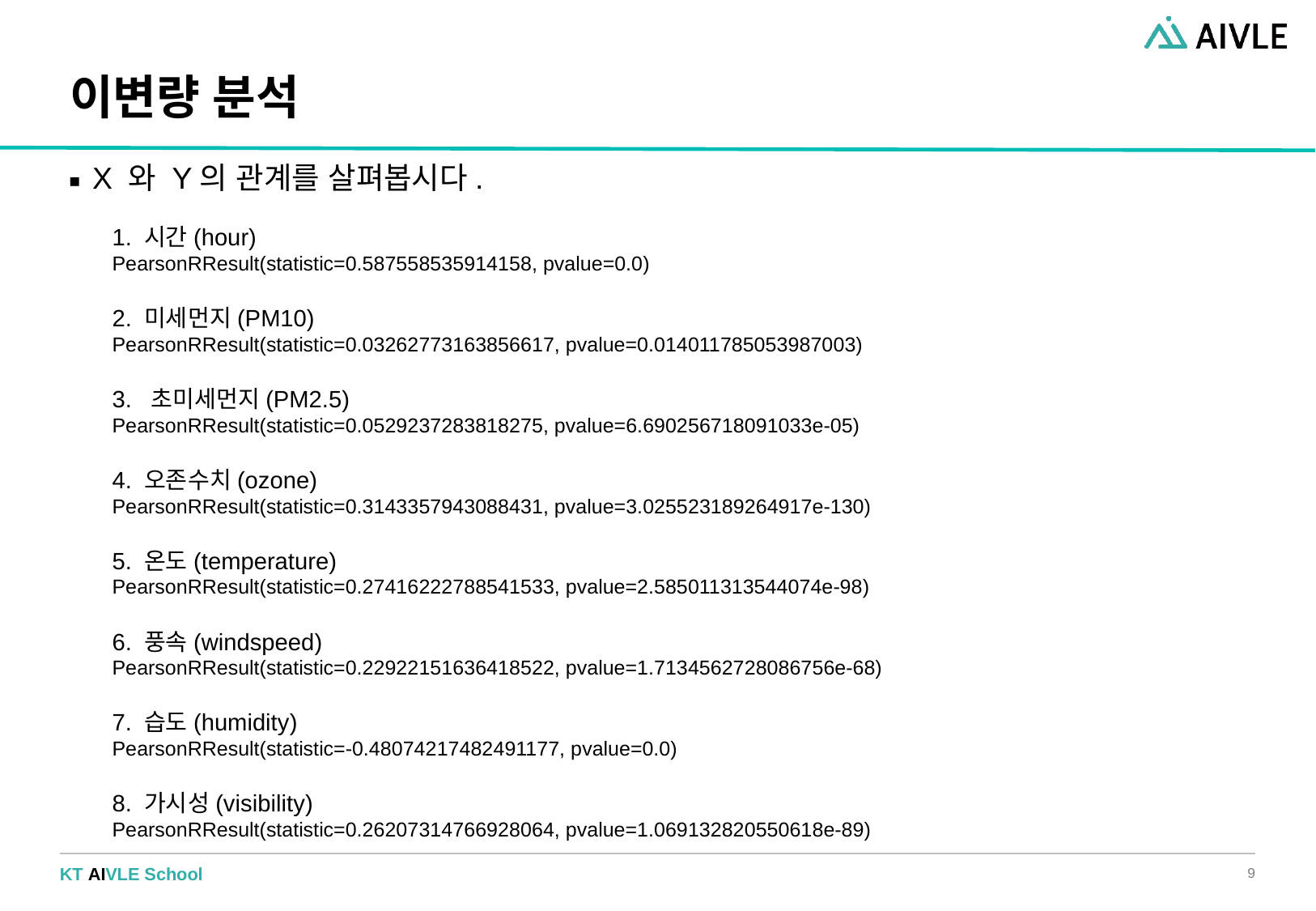

# 이변량 분석
X 와 Y의 관계를 살펴봅시다.
1. 시간(hour)
PearsonRResult(statistic=0.587558535914158, pvalue=0.0)
2. 미세먼지(PM10)
PearsonRResult(statistic=0.03262773163856617, pvalue=0.014011785053987003)
3.  초미세먼지(PM2.5)
PearsonRResult(statistic=0.0529237283818275, pvalue=6.690256718091033e-05)
4. 오존수치(ozone)
PearsonRResult(statistic=0.3143357943088431, pvalue=3.025523189264917e-130)
5. 온도(temperature)
PearsonRResult(statistic=0.27416222788541533, pvalue=2.585011313544074e-98)
6. 풍속(windspeed)
PearsonRResult(statistic=0.22922151636418522, pvalue=1.7134562728086756e-68)
7. 습도(humidity)
PearsonRResult(statistic=-0.48074217482491177, pvalue=0.0)
8. 가시성(visibility)
PearsonRResult(statistic=0.26207314766928064, pvalue=1.069132820550618e-89)